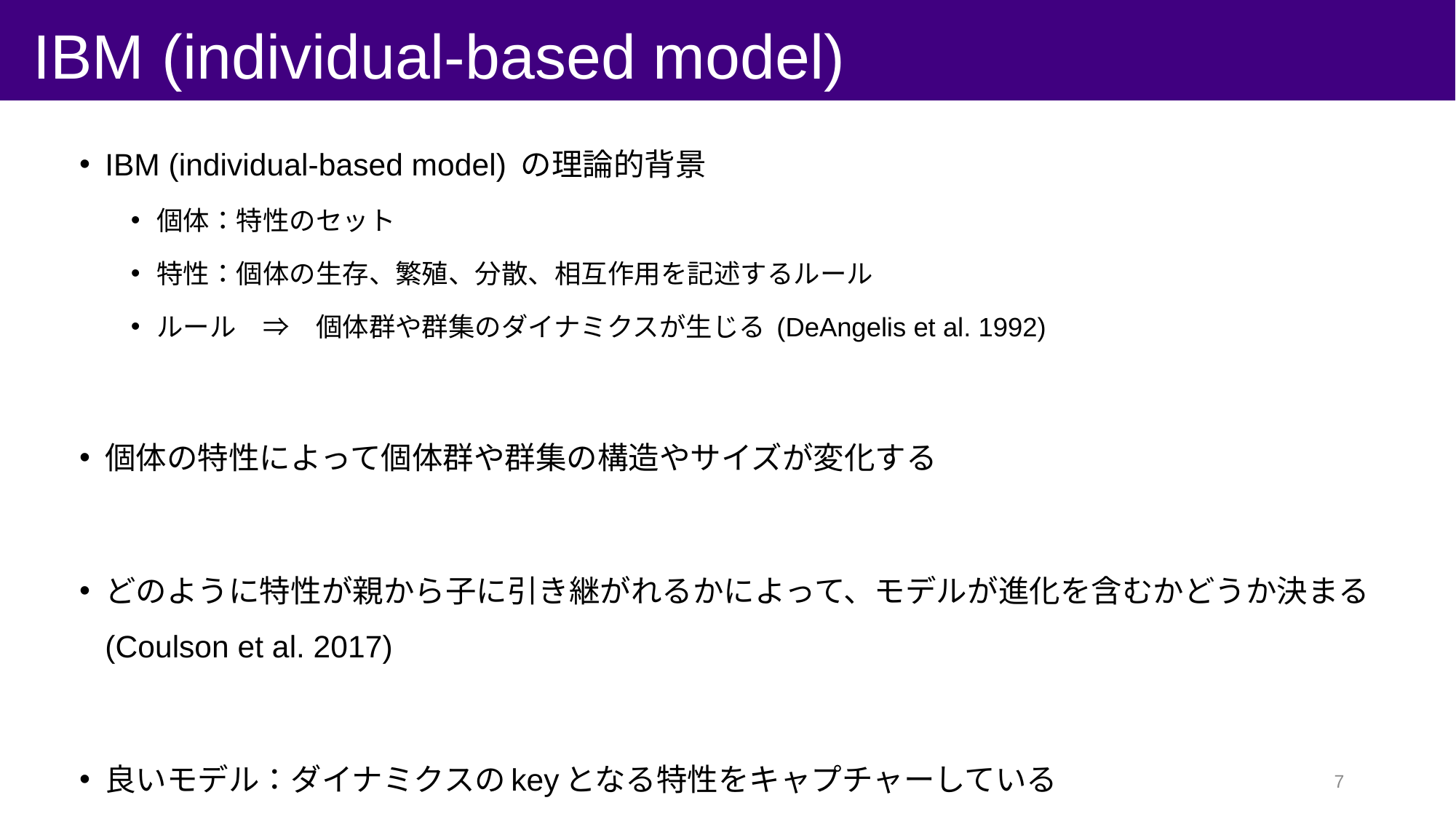

# IBM (individual-based model)
IBM (individual-based model) の理論的背景
個体：特性のセット
特性：個体の生存、繁殖、分散、相互作用を記述するルール
ルール　⇒　個体群や群集のダイナミクスが生じる (DeAngelis et al. 1992)

個体の特性によって個体群や群集の構造やサイズが変化する

どのように特性が親から子に引き継がれるかによって、モデルが進化を含むかどうか決まる (Coulson et al. 2017)

良いモデル：ダイナミクスのkeyとなる特性をキャプチャーしている
7